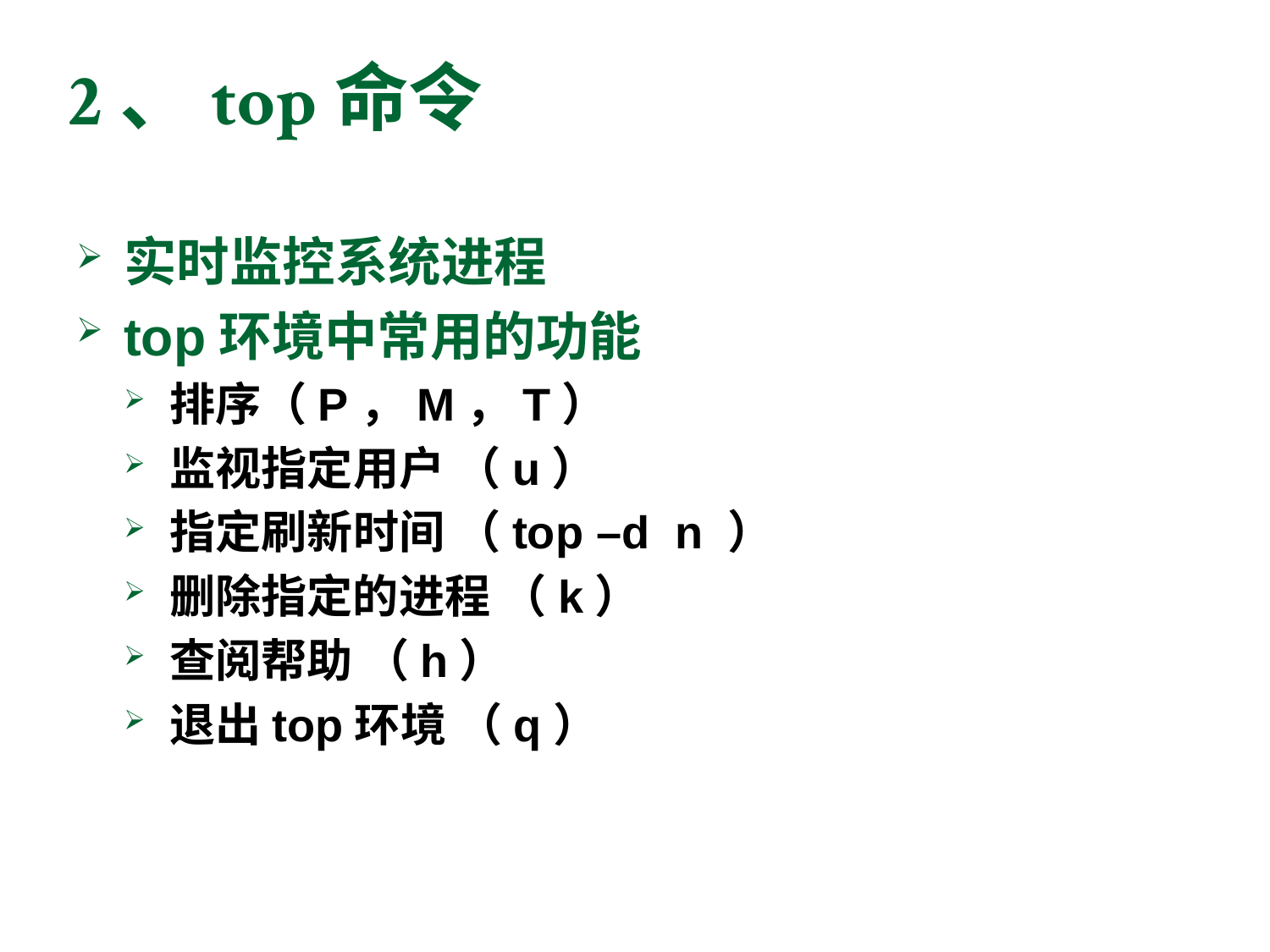

# 2、top命令
实时监控系统进程
top环境中常用的功能
排序（P，M，T）
监视指定用户 （u）
指定刷新时间 （top –d  n ）
删除指定的进程 （k）
查阅帮助 （h）
退出top环境 （q）